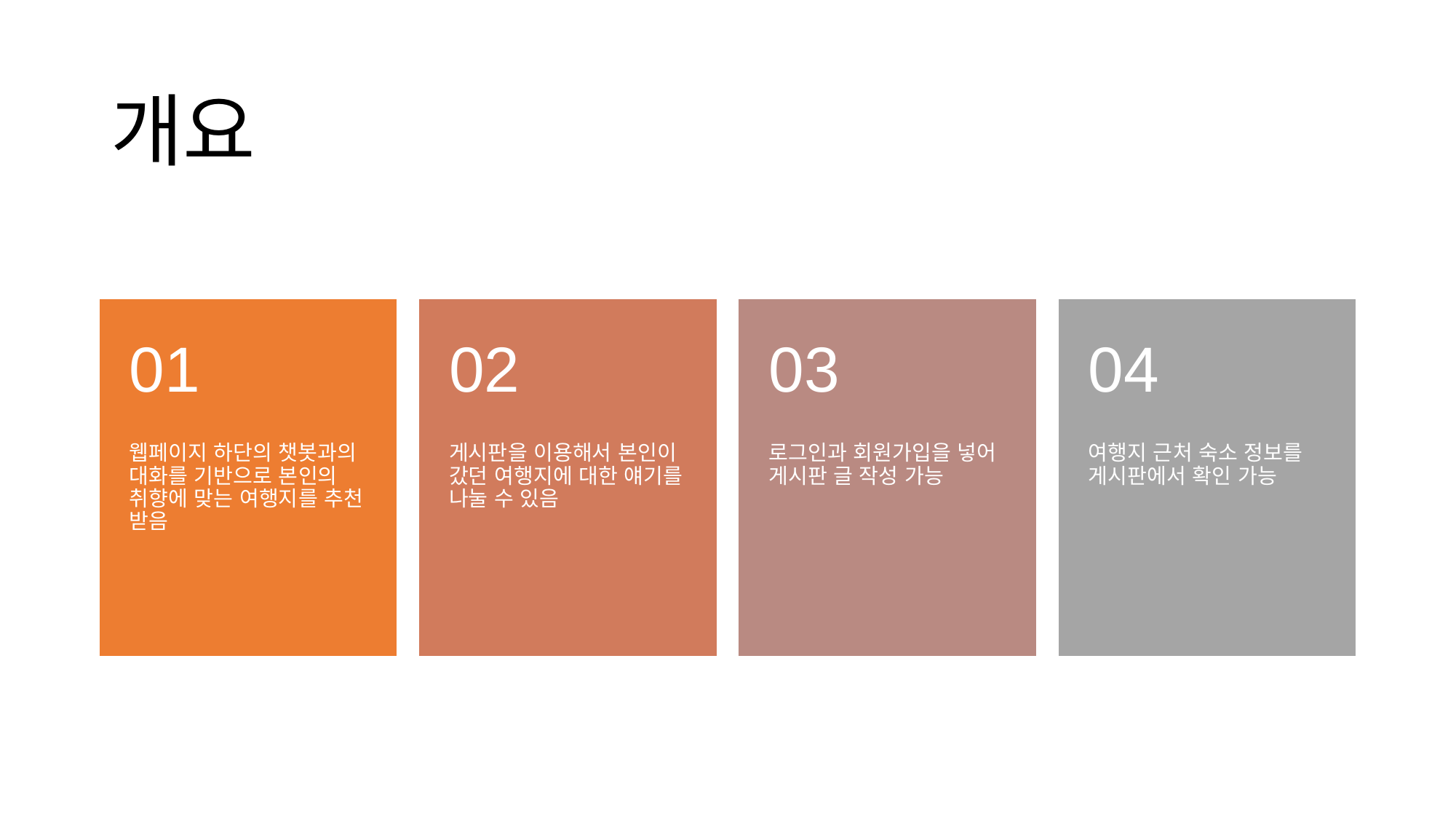

# 개요
웹페이지 하단의 챗봇과의 대화를 기반으로 본인의 취향에 맞는 여행지를 추천 받음
01
게시판을 이용해서 본인이 갔던 여행지에 대한 얘기를 나눌 수 있음
02
로그인과 회원가입을 넣어 게시판 글 작성 가능
03
여행지 근처 숙소 정보를 게시판에서 확인 가능
04